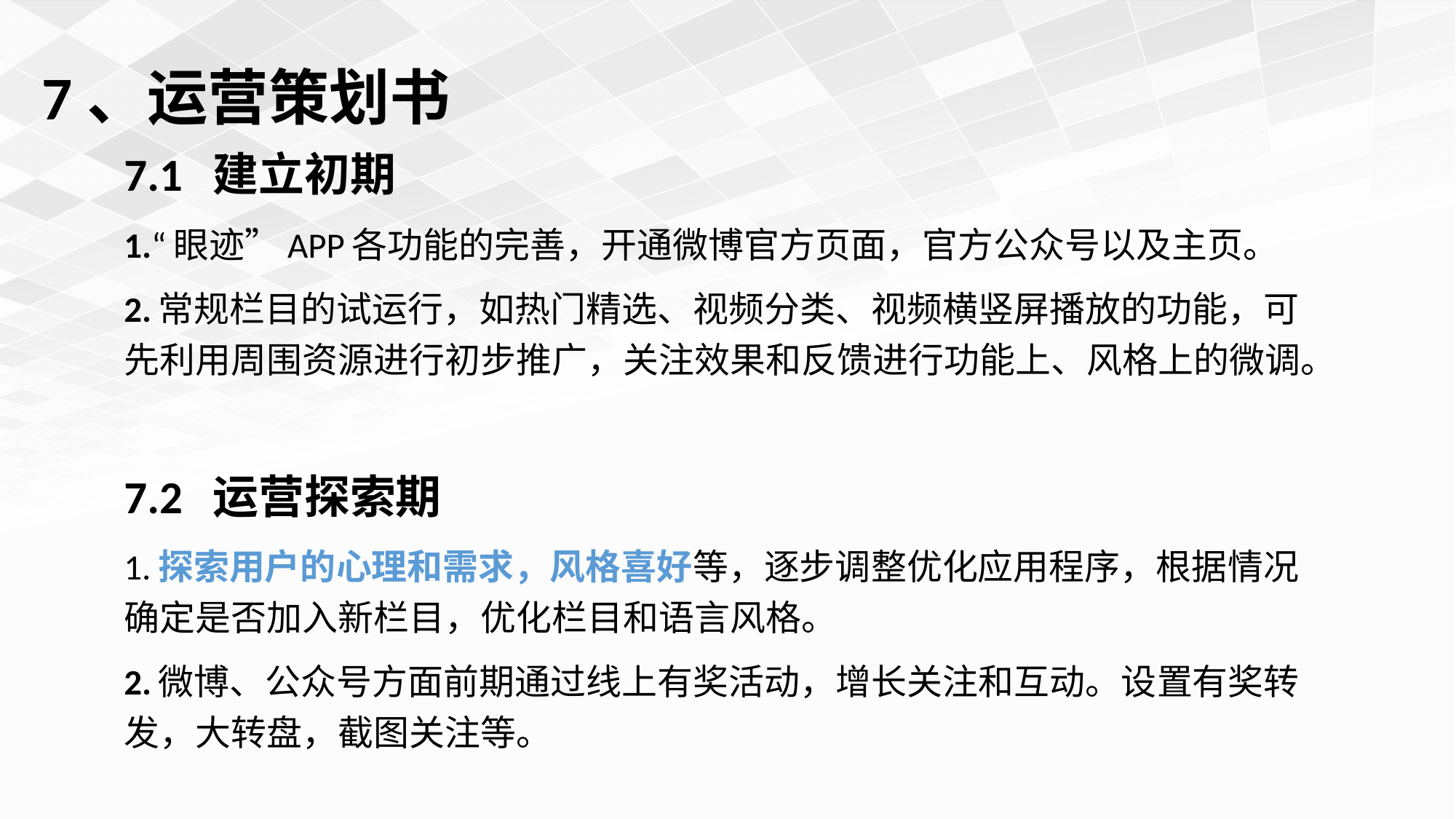

# 7、运营策划书
7.1  建立初期
1.“眼迹”APP各功能的完善，开通微博官方页面，官方公众号以及主页。
2.常规栏目的试运行，如热门精选、视频分类、视频横竖屏播放的功能，可先利用周围资源进行初步推广，关注效果和反馈进行功能上、风格上的微调。

7.2  运营探索期
1.探索用户的心理和需求，风格喜好等，逐步调整优化应用程序，根据情况确定是否加入新栏目，优化栏目和语言风格。
2.微博、公众号方面前期通过线上有奖活动，增长关注和互动。设置有奖转发，大转盘，截图关注等。